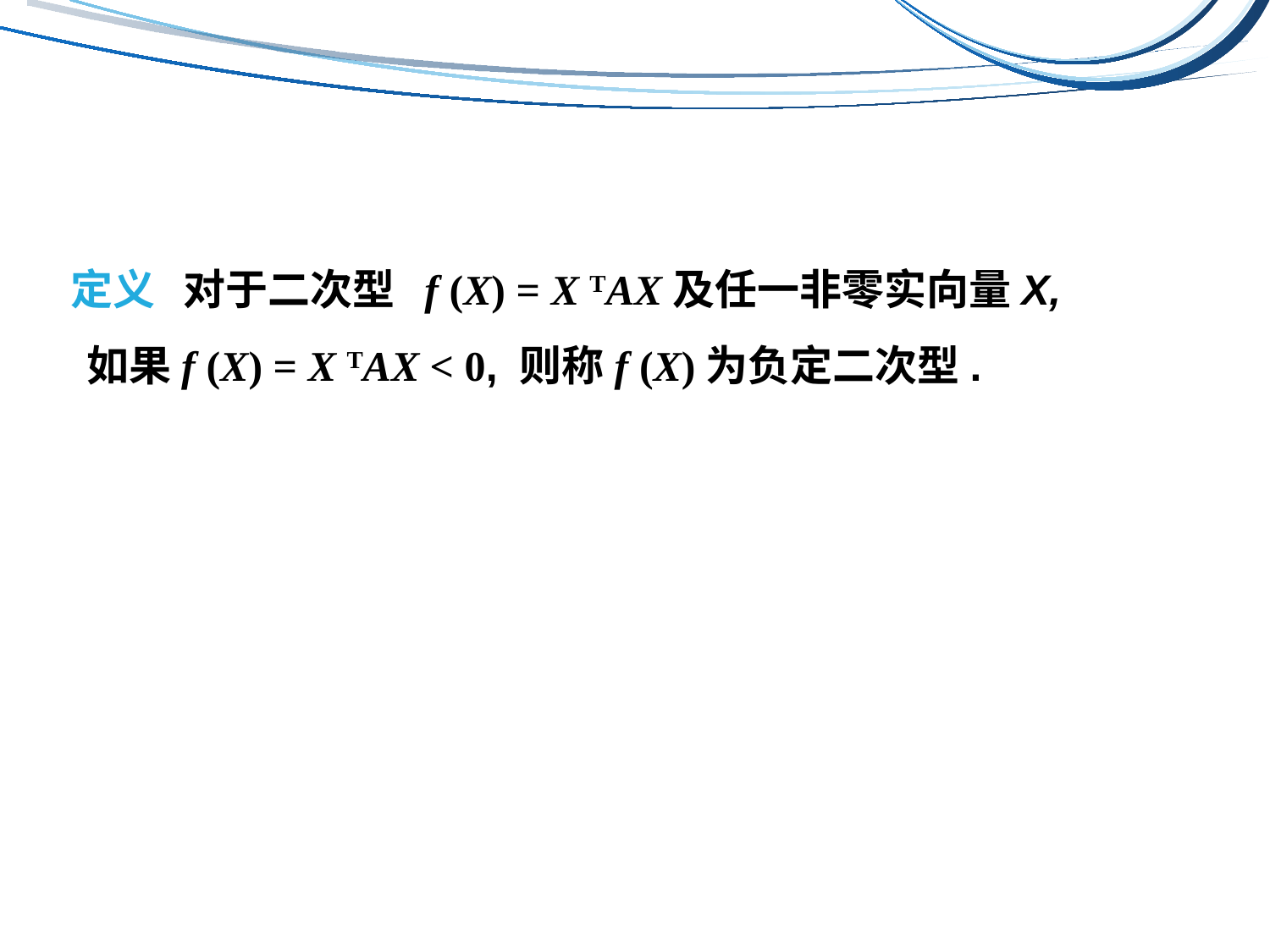

定义   对于二次型  f (X) = X TAX及任一非零实向量X,
如果f (X) = X TAX < 0, 则称f (X)为负定二次型.